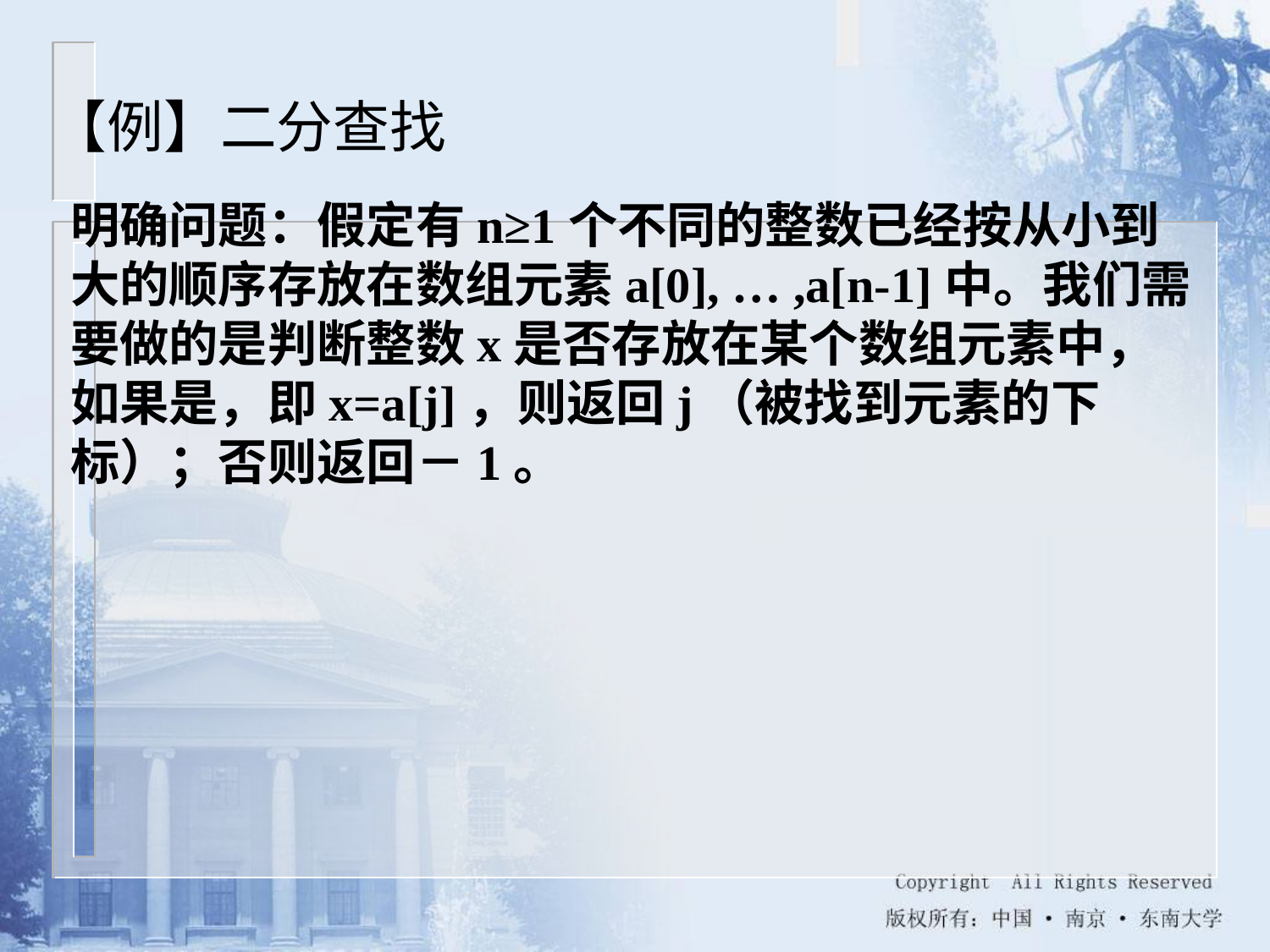

【例】二分查找
明确问题：假定有n≥1个不同的整数已经按从小到大的顺序存放在数组元素a[0], … ,a[n-1]中。我们需要做的是判断整数x是否存放在某个数组元素中，如果是，即x=a[j]，则返回j（被找到元素的下标）；否则返回－1。